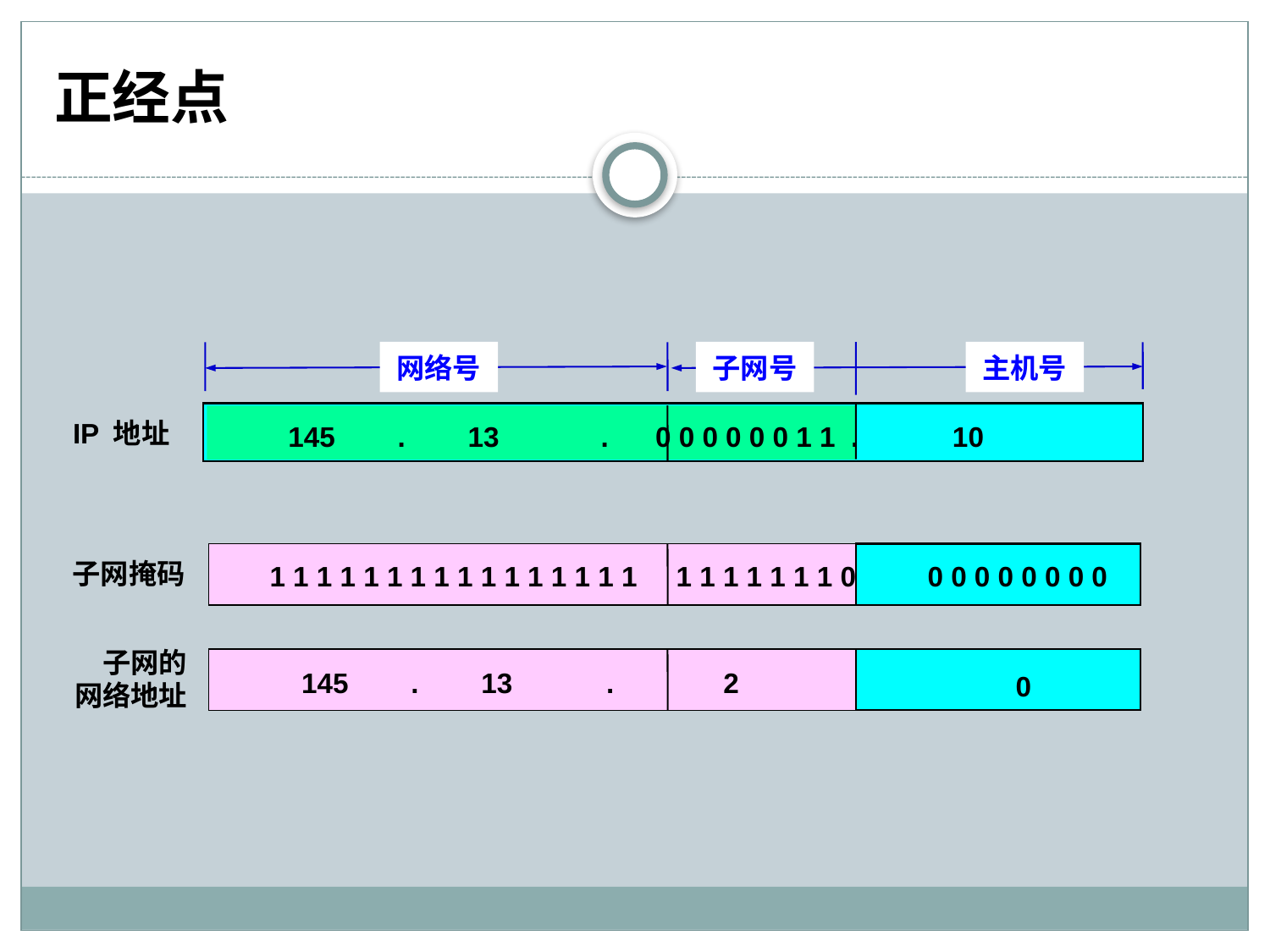

# 正经点
主机号

IP 地址

网络号
子网号
145        .        13             .      0 0 0 0 0 0 1 1  .            10

子网掩码
1 1 1 1 1 1 1 1 1 1 1 1 1 1 1 1     1 1 1 1 1 1 1 0
0 0 0 0 0 0 0 0
子网的
网络地址

145        .        13            .              2
0